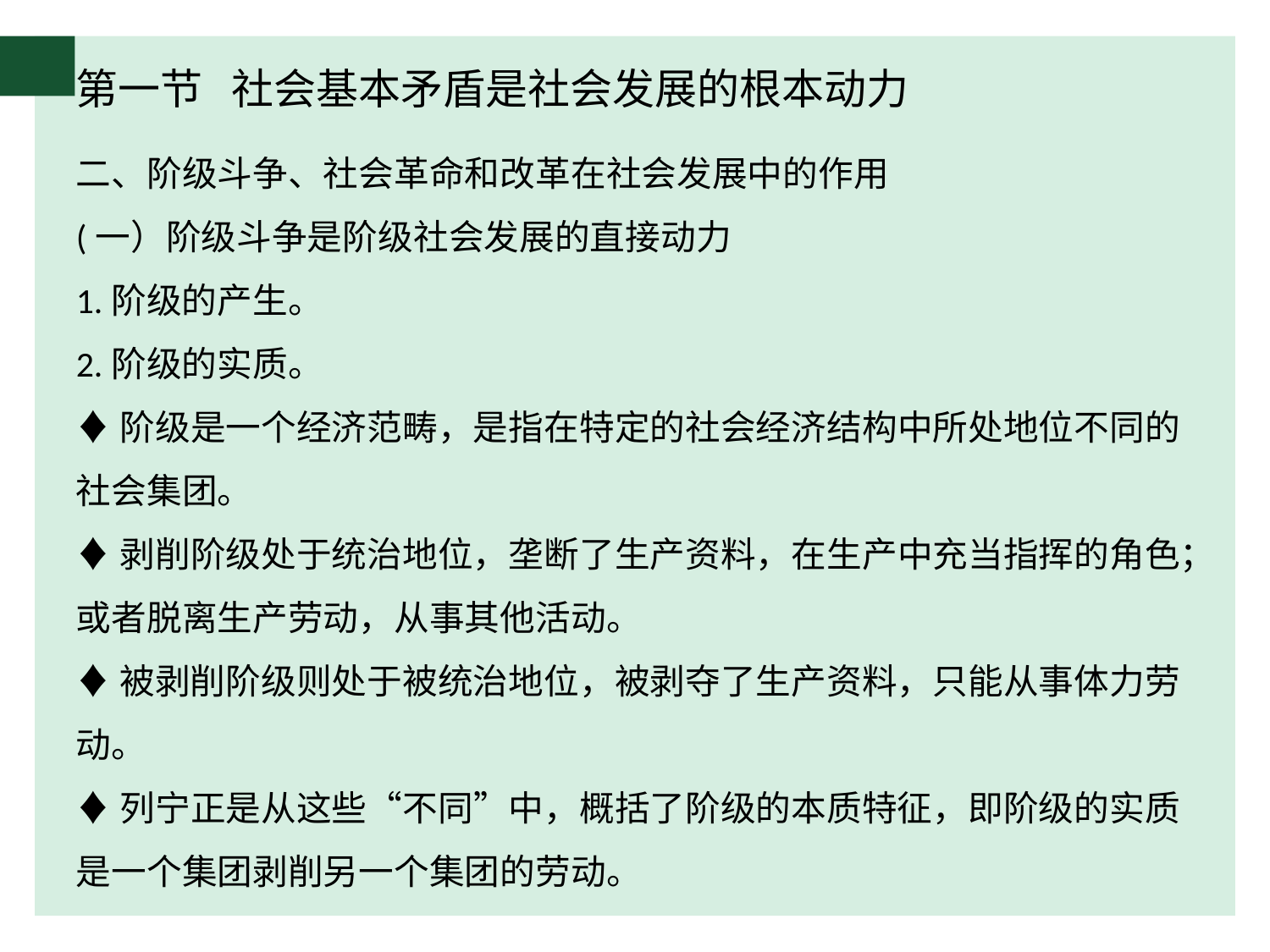

# 第一节   社会基本矛盾是社会发展的根本动力
二、阶级斗争、社会革命和改革在社会发展中的作用
(一）阶级斗争是阶级社会发展的直接动力
1.阶级的产生。
2.阶级的实质。
♦阶级是一个经济范畴，是指在特定的社会经济结构中所处地位不同的社会集团。
♦剥削阶级处于统治地位，垄断了生产资料，在生产中充当指挥的角色；或者脱离生产劳动，从事其他活动。
♦被剥削阶级则处于被统治地位，被剥夺了生产资料，只能从事体力劳动。
♦列宁正是从这些“不同”中，概括了阶级的本质特征，即阶级的实质是一个集团剥削另一个集团的劳动。